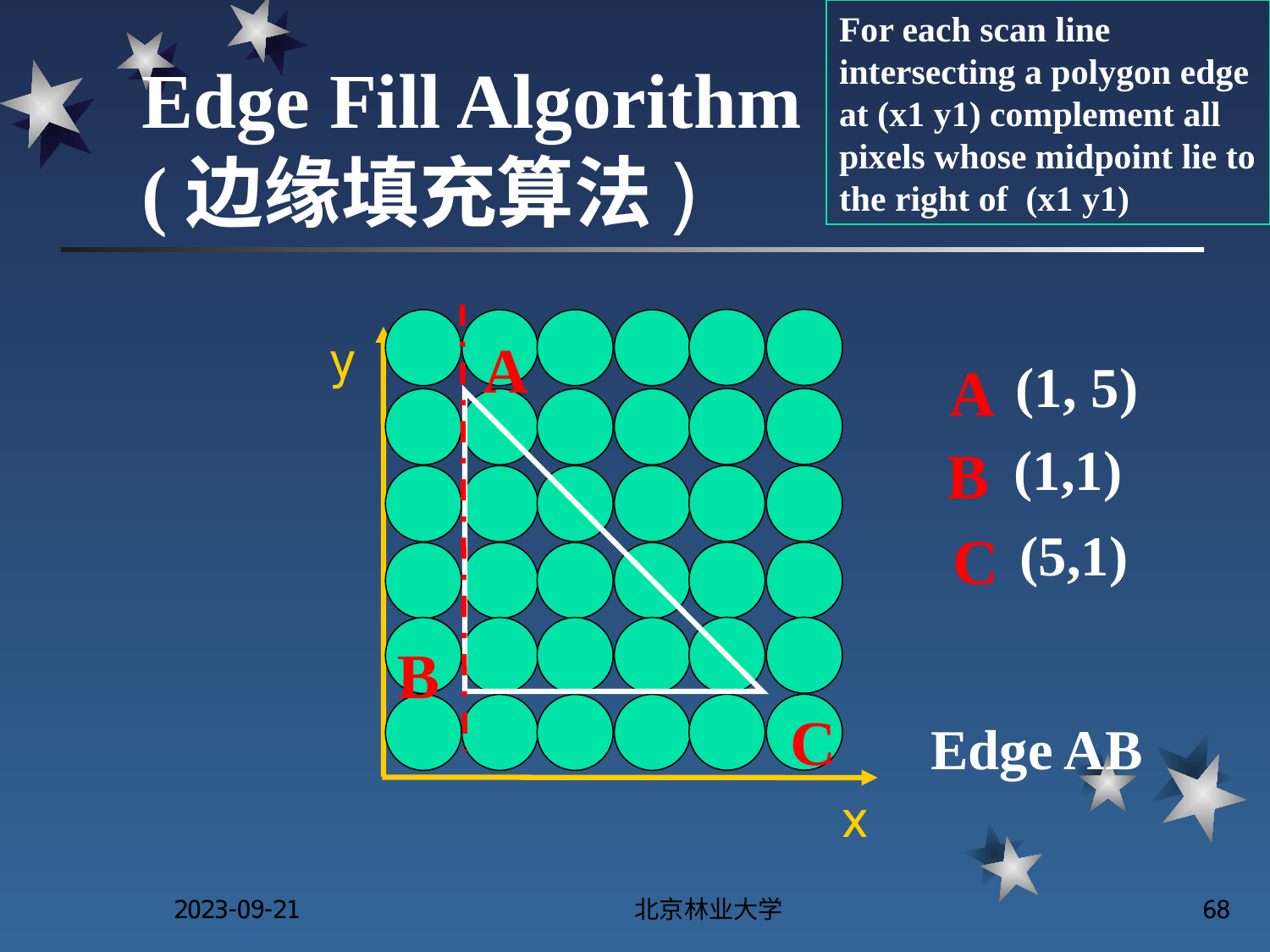

For each scan line intersecting a polygon edge at (x1 y1) complement all pixels whose midpoint lie to the right of  (x1 y1)
# Edge Fill Algorithm (边缘填充算法)

y

x
A
(1, 5)
A

(1,1)
B

(5,1)
C

B

C
Edge AB
2023-09-21
北京林业大学
68